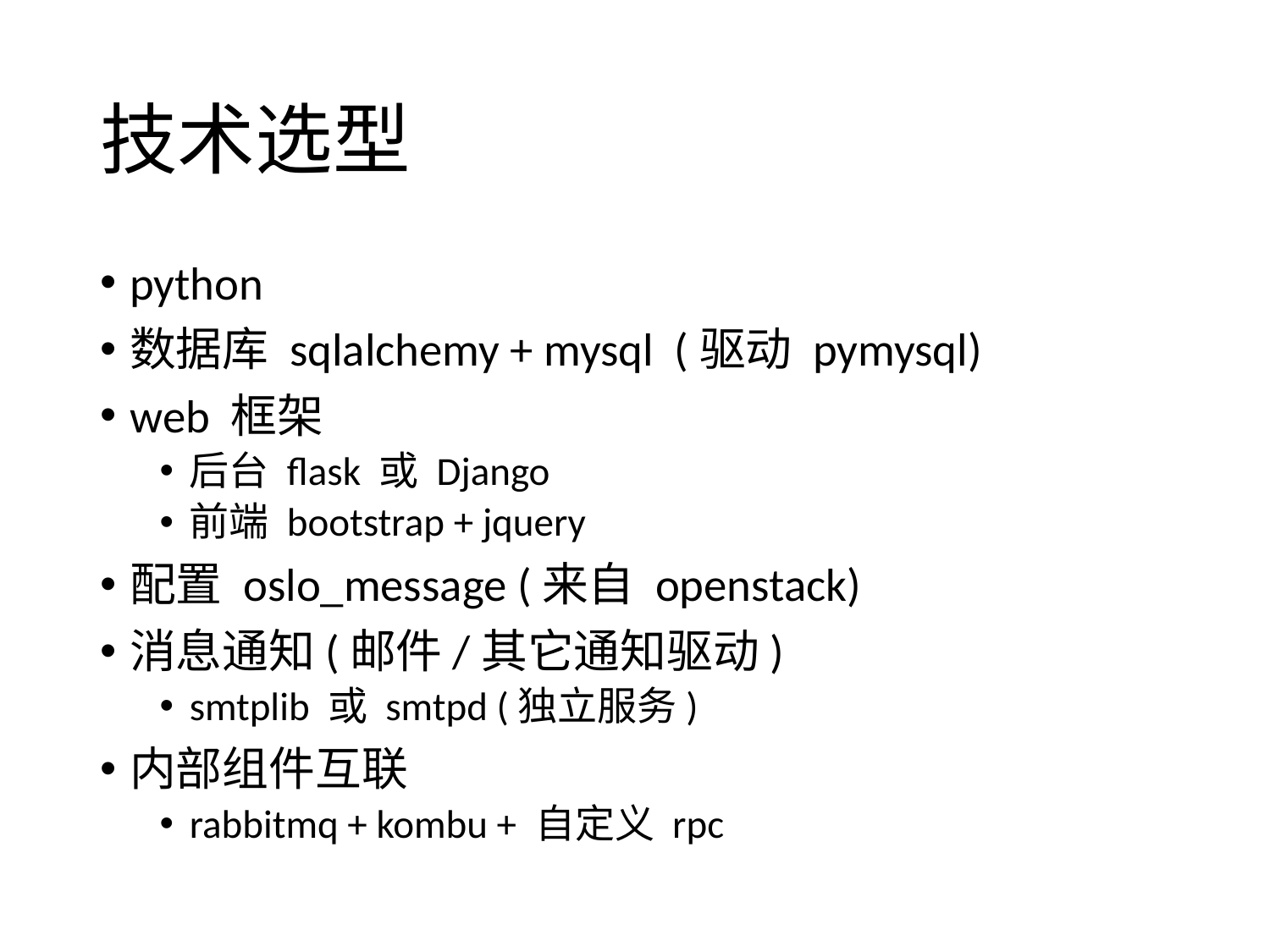

# 技术选型
python
数据库 sqlalchemy + mysql  (驱动 pymysql)
web 框架
后台 flask 或 Django
前端 bootstrap + jquery
配置 oslo_message (来自 openstack)
消息通知(邮件/其它通知驱动)
smtplib 或 smtpd (独立服务)
内部组件互联
rabbitmq + kombu + 自定义 rpc